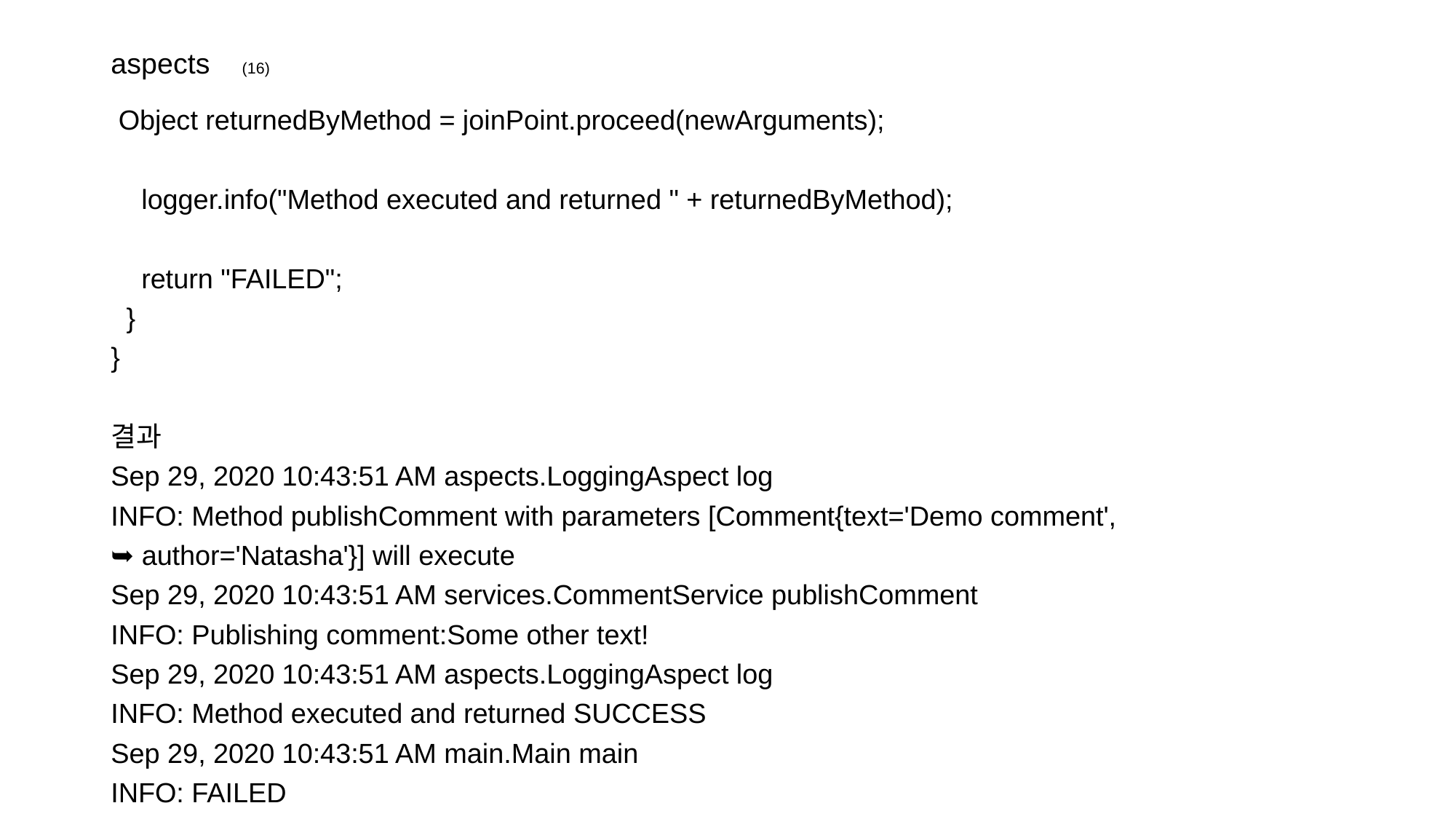

# aspects    (16)
 Object returnedByMethod = joinPoint.proceed(newArguments);

    logger.info("Method executed and returned " + returnedByMethod);

    return "FAILED";
  }
}

결과
Sep 29, 2020 10:43:51 AM aspects.LoggingAspect log
INFO: Method publishComment with parameters [Comment{text='Demo comment',
➥ author='Natasha'}] will execute
Sep 29, 2020 10:43:51 AM services.CommentService publishComment
INFO: Publishing comment:Some other text!
Sep 29, 2020 10:43:51 AM aspects.LoggingAspect log
INFO: Method executed and returned SUCCESS
Sep 29, 2020 10:43:51 AM main.Main main
INFO: FAILED